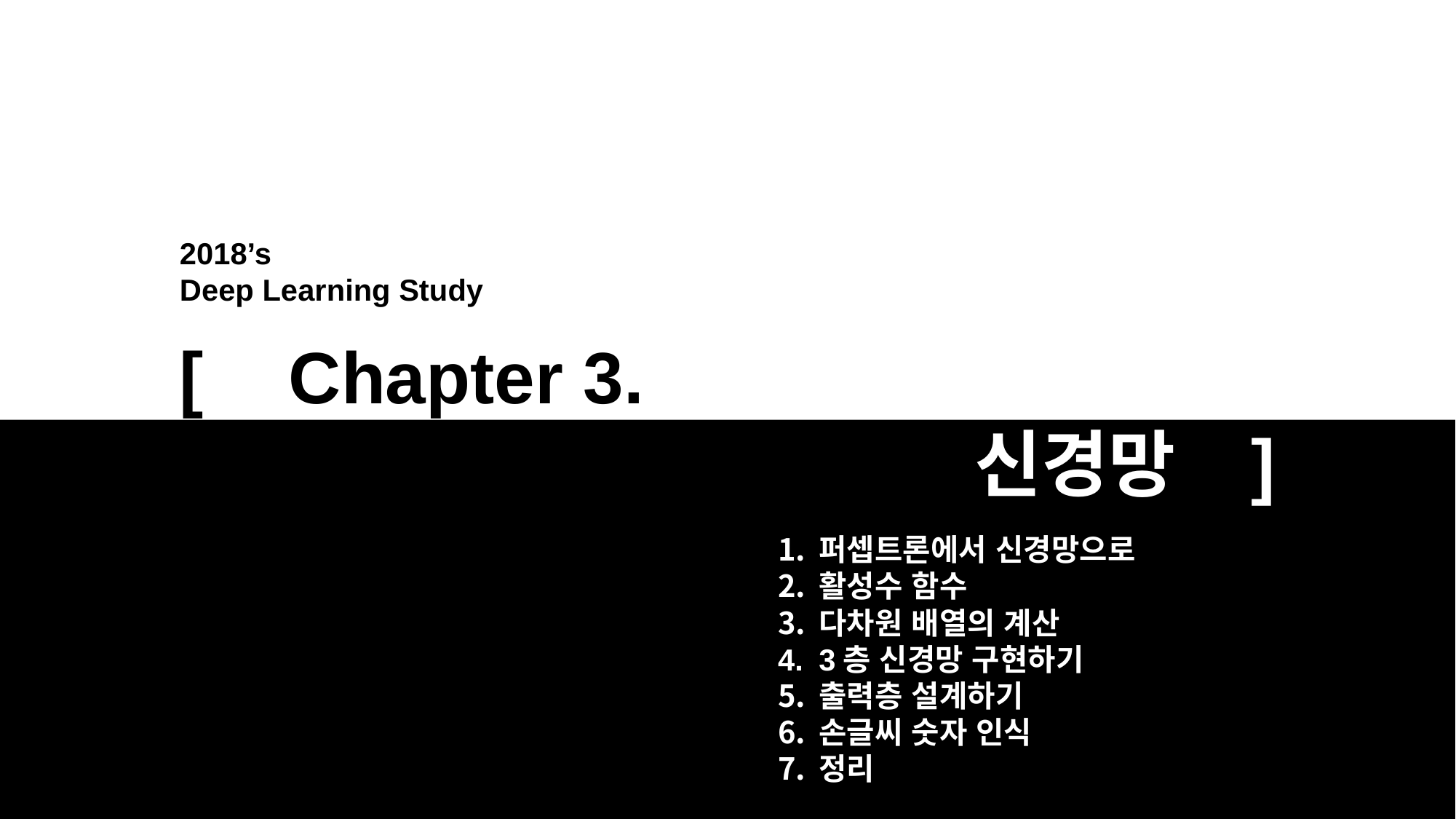

Chapter 1. 헬로 파이썬
2018’s
Deep Learning Study
[	Chapter 3.
신경망	  ]

퍼셉트론에서 신경망으로
활성수 함수
다차원 배열의 계산
3층 신경망 구현하기
출력층 설계하기
손글씨 숫자 인식
정리